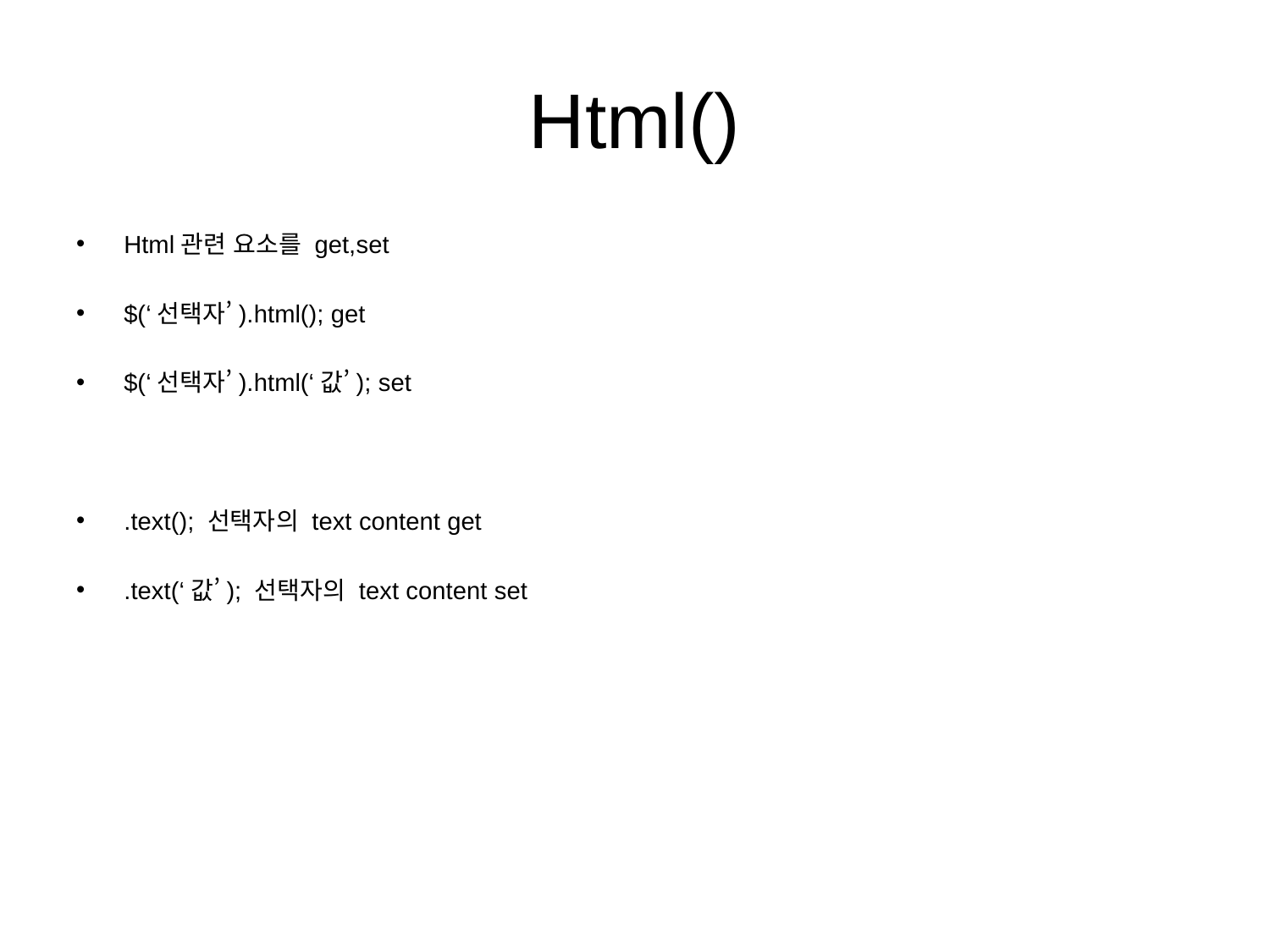

# Html()
Html관련 요소를 get,set

$(‘선택자’).html(); get

$(‘선택자’).html(‘값’); set

.text(); 선택자의 text content get

.text(‘값’); 선택자의 text content set